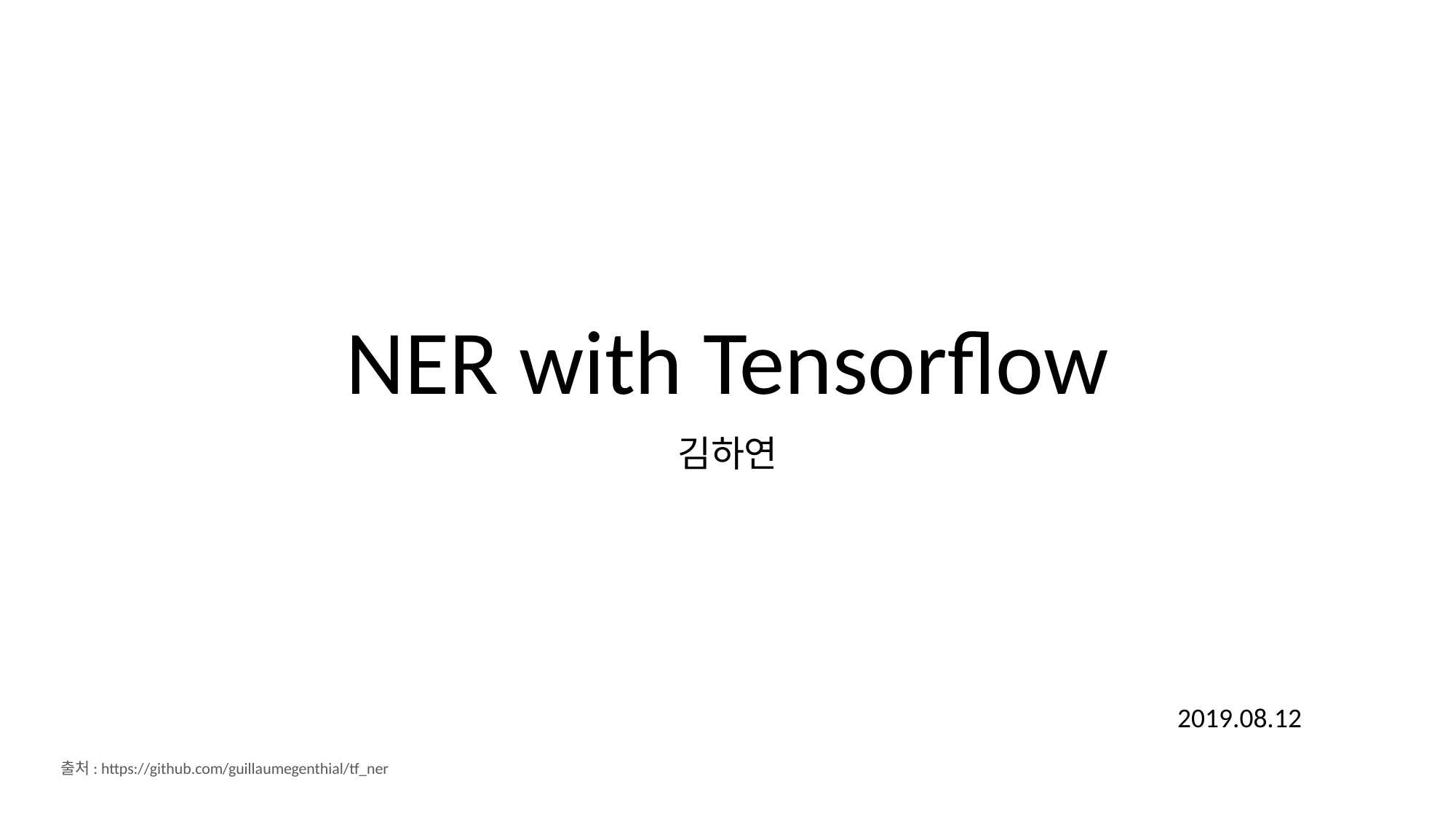

# NER with Tensorflow
김하연
2019.08.12
출처: https://github.com/guillaumegenthial/tf_ner